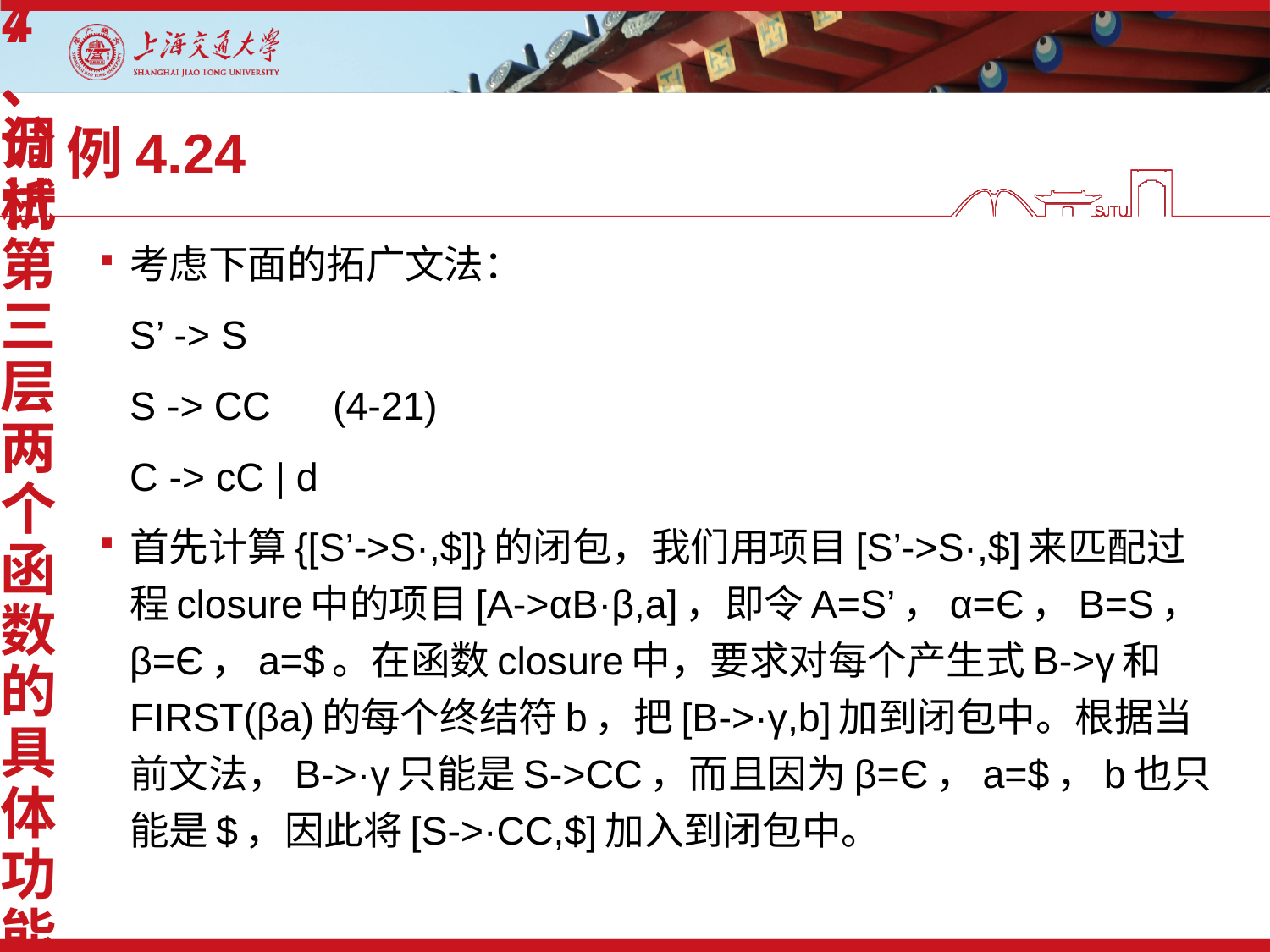

4、分析第三层两个函数的具体功能
7、调试
# 例4.24
考虑下面的拓广文法：
	S’ -> S
	S -> CC						(4-21)
	C -> cC | d
首先计算{[S’->S·,$]}的闭包，我们用项目[S’->S·,$]来匹配过程closure中的项目[A->αB·β,a]，即令A=S’，α=Є，B=S，β=Є，a=$。在函数closure中，要求对每个产生式B->γ和FIRST(βa)的每个终结符b，把[B->·γ,b]加到闭包中。根据当前文法，B->·γ只能是S->CC，而且因为β=Є，a=$，b也只能是$，因此将[S->·CC,$]加入到闭包中。